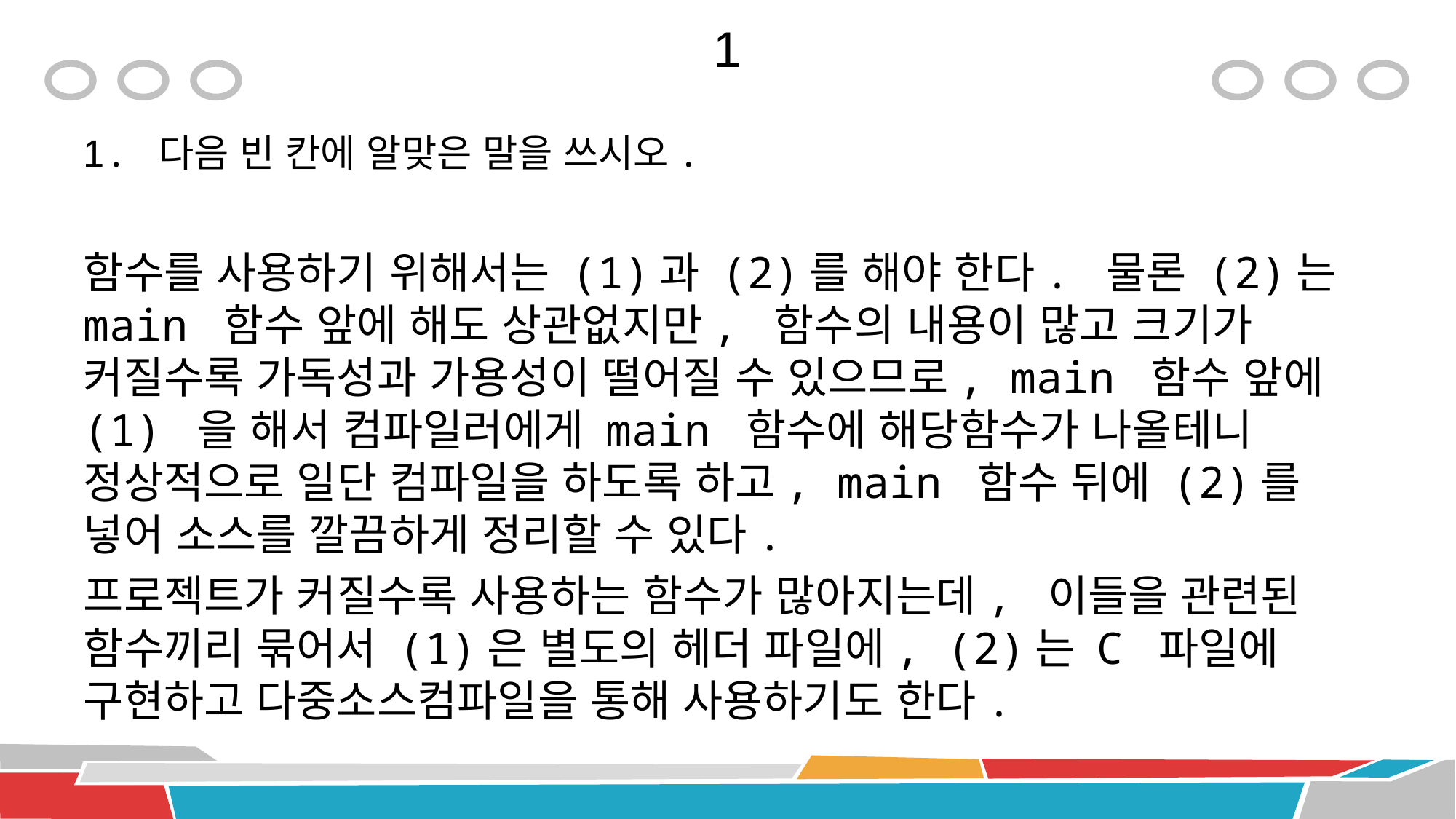

# 1
1. 다음 빈 칸에 알맞은 말을 쓰시오.

함수를 사용하기 위해서는 (1)과 (2)를 해야 한다. 물론 (2)는 main 함수 앞에 해도 상관없지만, 함수의 내용이 많고 크기가 커질수록 가독성과 가용성이 떨어질 수 있으므로, main 함수 앞에 (1) 을 해서 컴파일러에게 main 함수에 해당함수가 나올테니 정상적으로 일단 컴파일을 하도록 하고, main 함수 뒤에 (2)를 넣어 소스를 깔끔하게 정리할 수 있다.
프로젝트가 커질수록 사용하는 함수가 많아지는데, 이들을 관련된 함수끼리 묶어서 (1)은 별도의 헤더 파일에, (2)는 C 파일에 구현하고 다중소스컴파일을 통해 사용하기도 한다.